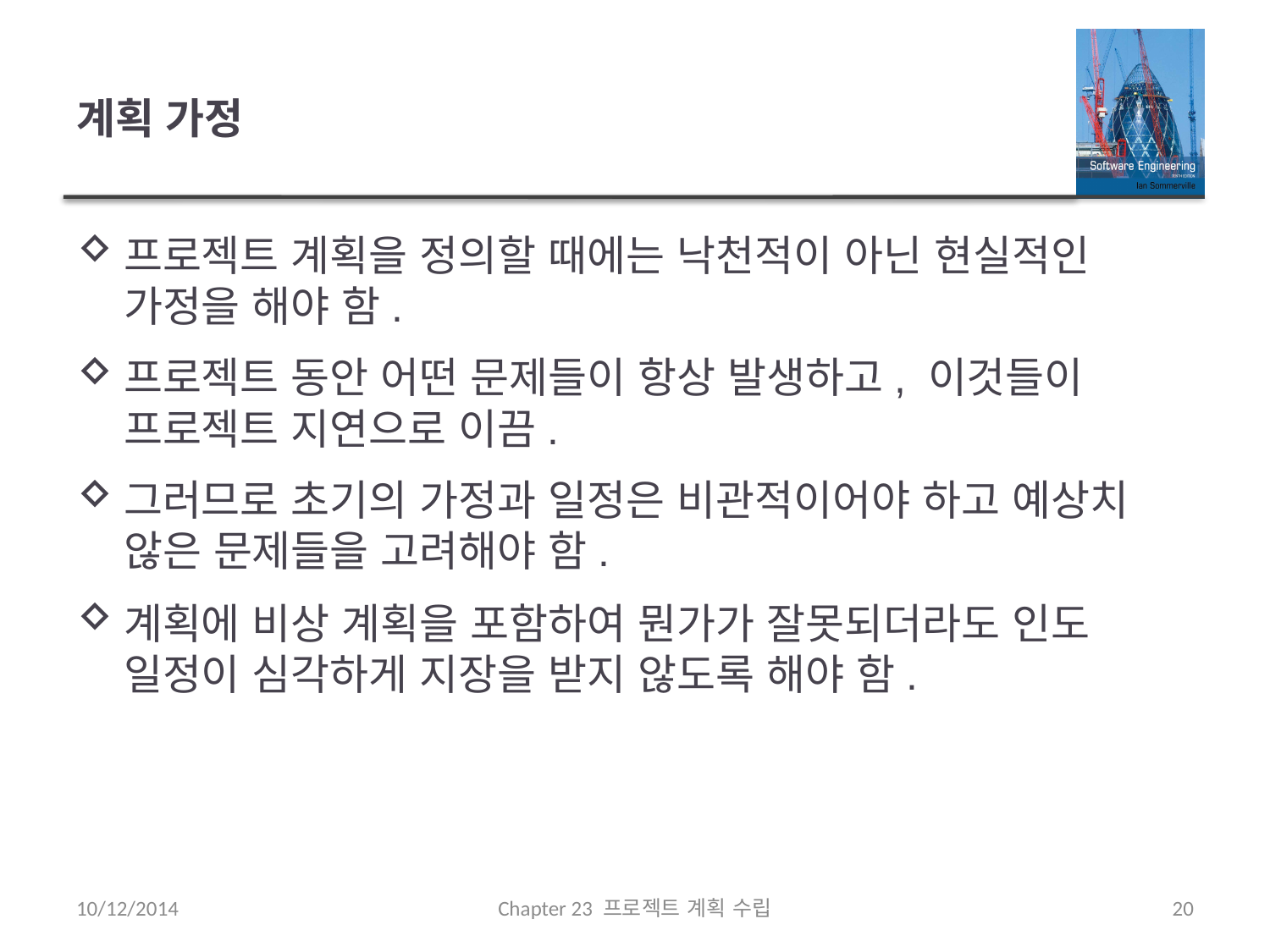

# 계획 가정
프로젝트 계획을 정의할 때에는 낙천적이 아닌 현실적인 가정을 해야 함.
프로젝트 동안 어떤 문제들이 항상 발생하고, 이것들이 프로젝트 지연으로 이끔.
그러므로 초기의 가정과 일정은 비관적이어야 하고 예상치 않은 문제들을 고려해야 함.
계획에 비상 계획을 포함하여 뭔가가 잘못되더라도 인도 일정이 심각하게 지장을 받지 않도록 해야 함.
10/12/2014
Chapter 23 프로젝트 계획 수립
20